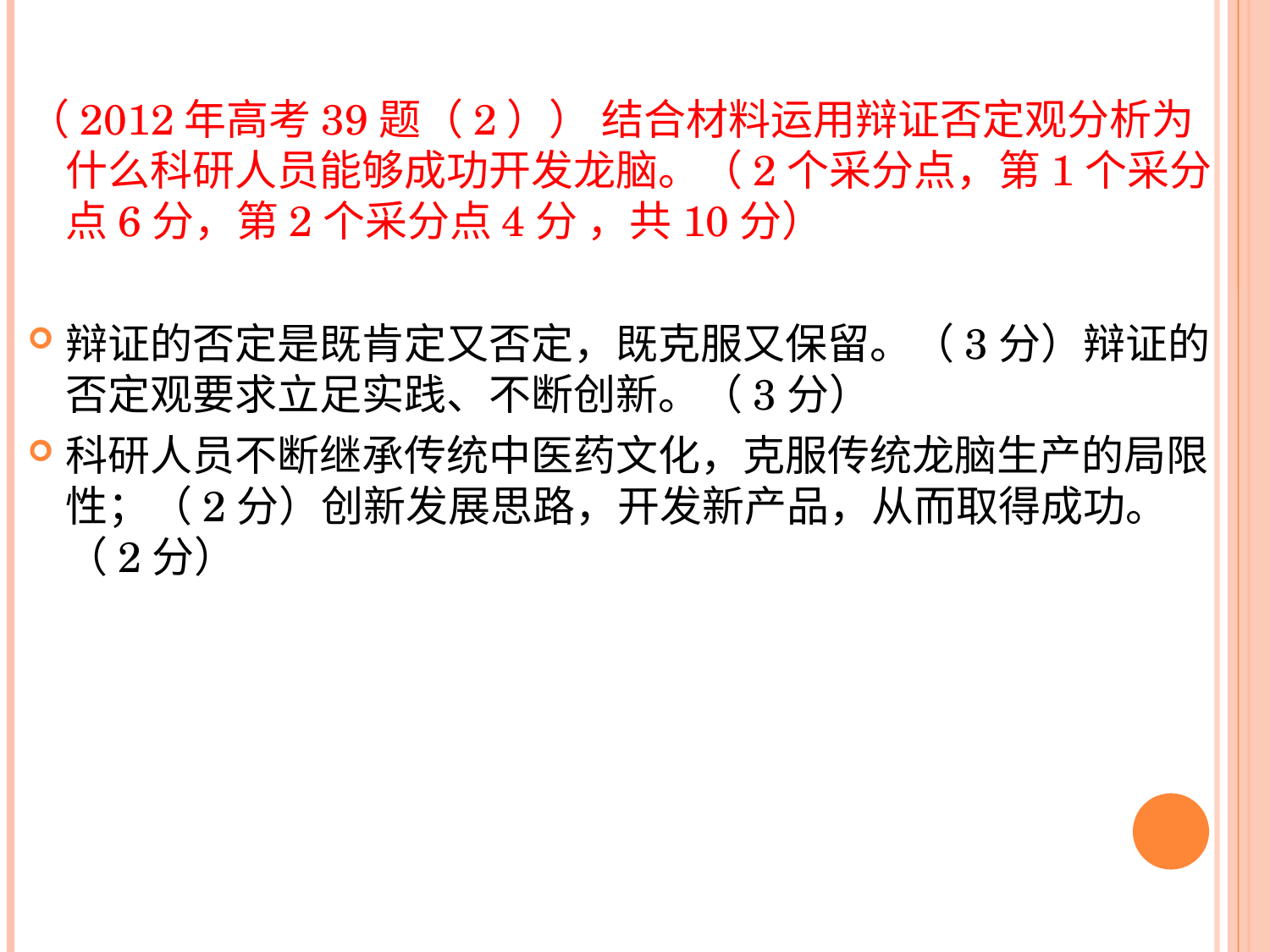

（2012年高考39题（2）） 结合材料运用辩证否定观分析为什么科研人员能够成功开发龙脑。（2个采分点，第1个采分点6分，第2个采分点4分 ，共10分）

辩证的否定是既肯定又否定，既克服又保留。（3分）辩证的否定观要求立足实践、不断创新。（3分）
科研人员不断继承传统中医药文化，克服传统龙脑生产的局限性；（2分）创新发展思路，开发新产品，从而取得成功。（2分）